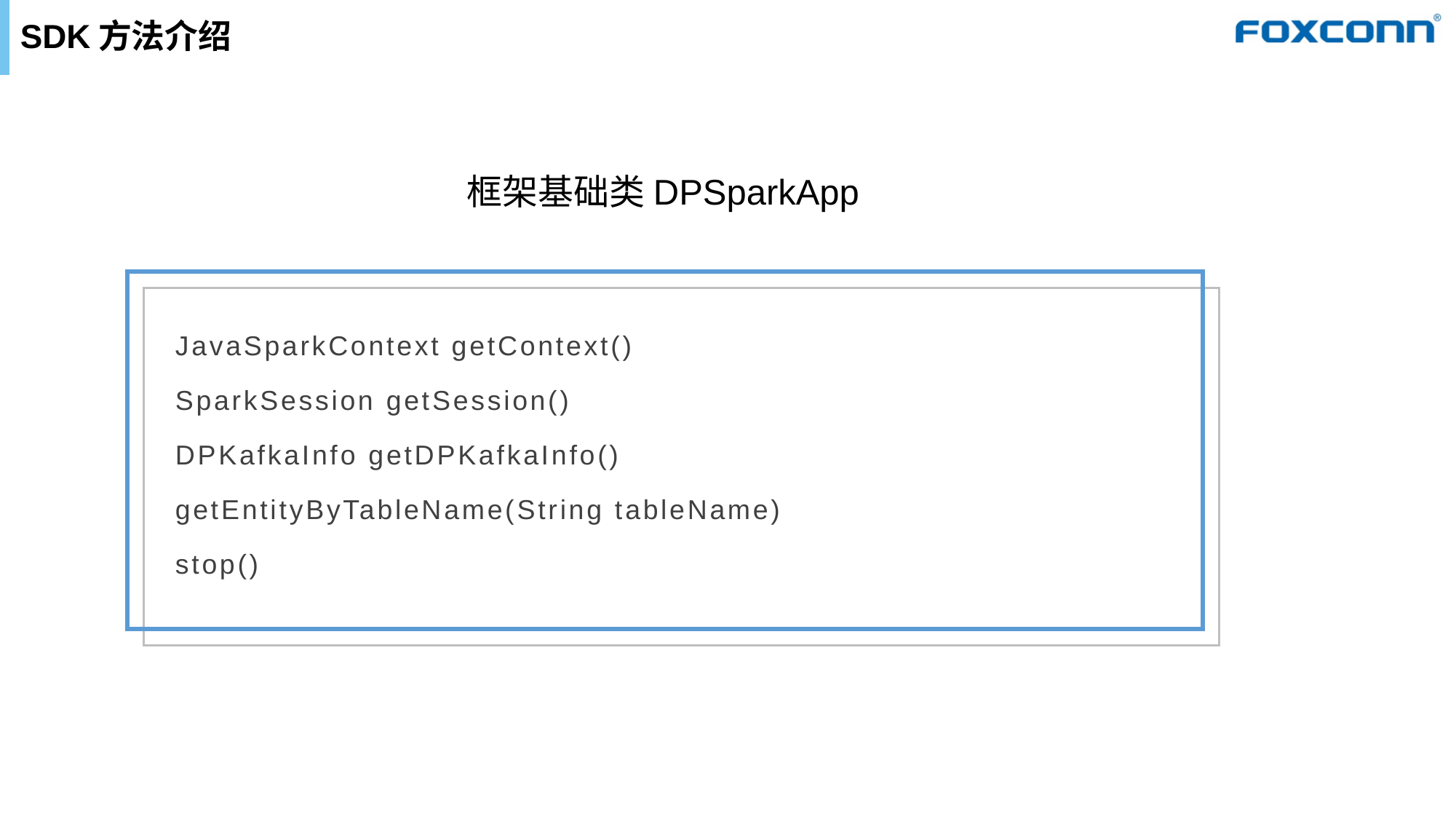

# SDK方法介绍
框架基础类DPSparkApp

JavaSparkContext getContext()
SparkSession getSession()
DPKafkaInfo getDPKafkaInfo()
getEntityByTableName(String tableName)
stop()
11